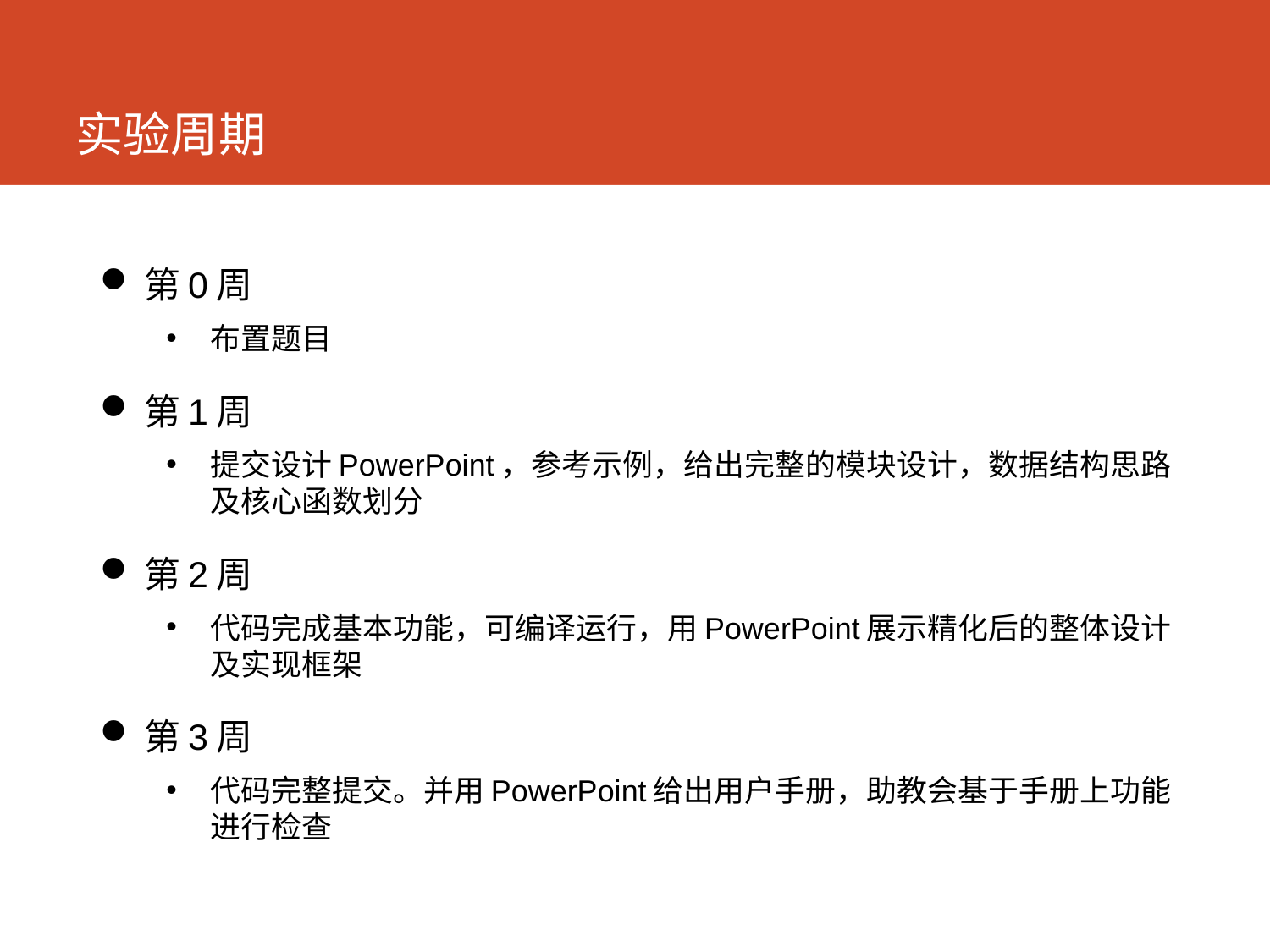

# 实验周期
第0周
布置题目
第1周
提交设计PowerPoint，参考示例，给出完整的模块设计，数据结构思路及核心函数划分
第2周
代码完成基本功能，可编译运行，用PowerPoint展示精化后的整体设计及实现框架
第3周
代码完整提交。并用PowerPoint给出用户手册，助教会基于手册上功能进行检查